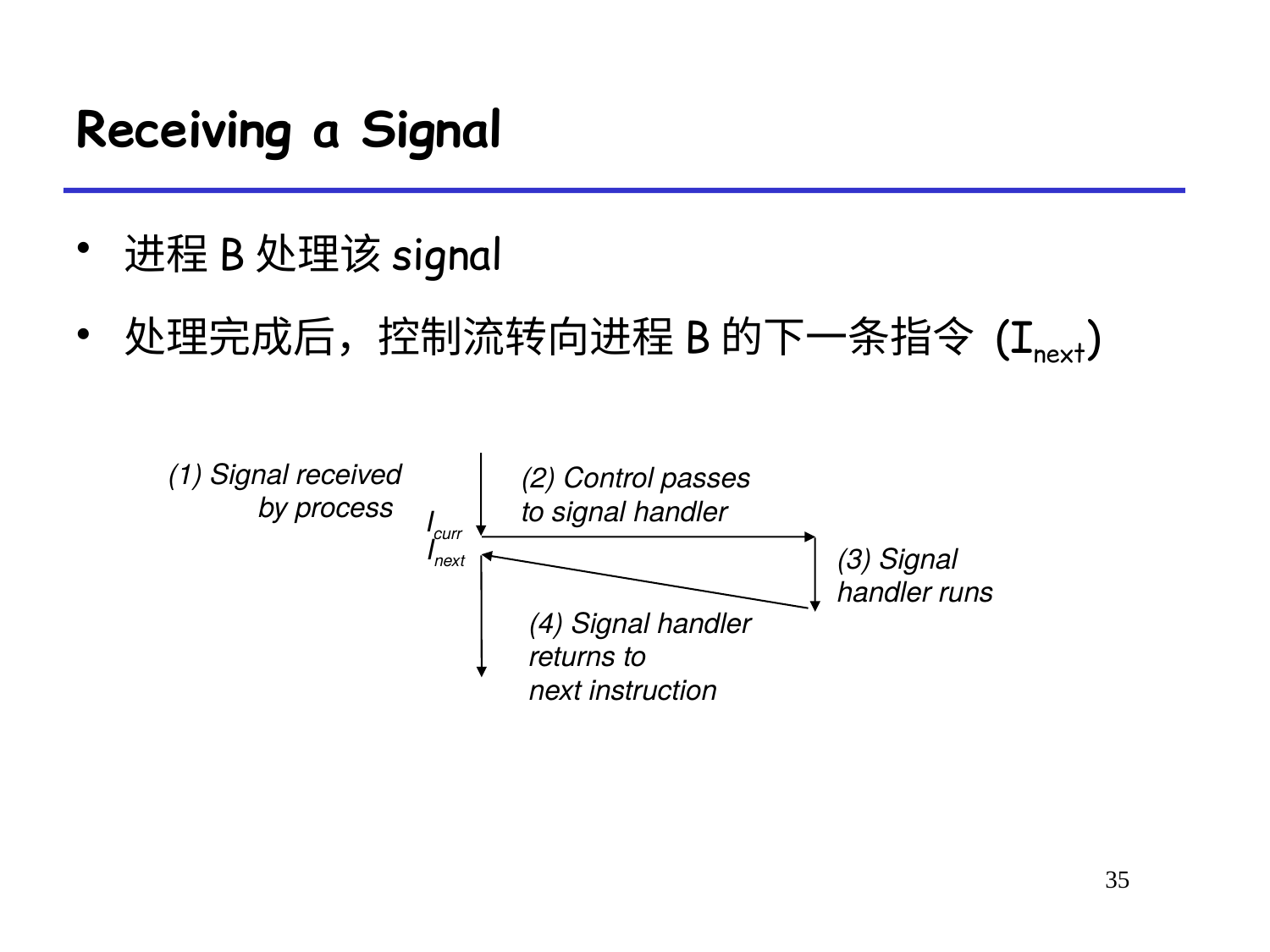

# Receiving a Signal
进程B处理该signal
处理完成后，控制流转向进程B的下一条指令 (Inext)
(1) Signal received by process

(2) Control passes
to signal handler
Icurr
Inext
(3) Signal  handler runs

(4) Signal handler
returns to
next instruction
35